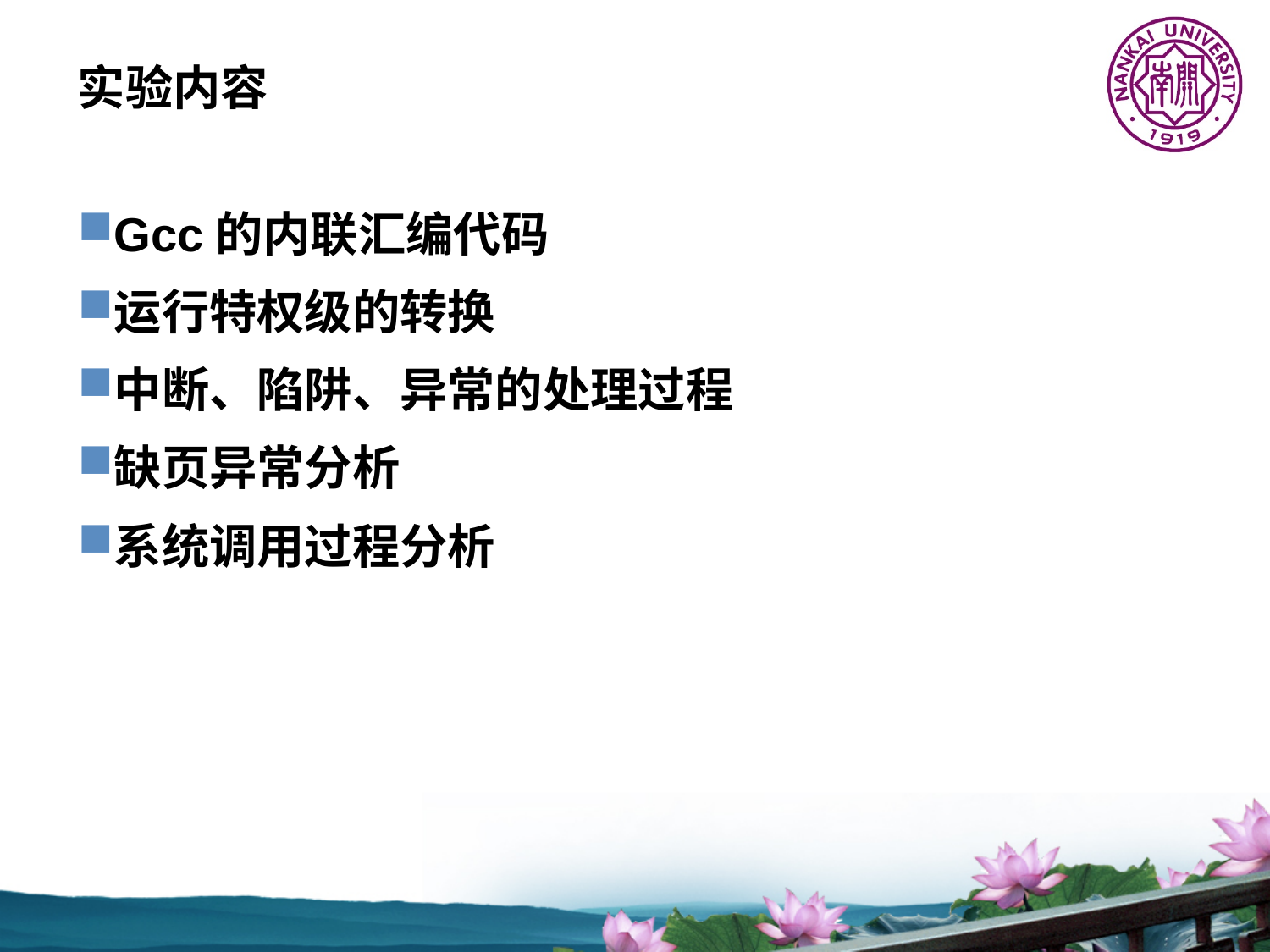

# 实验内容
Gcc的内联汇编代码
运行特权级的转换
中断、陷阱、异常的处理过程
缺页异常分析
系统调用过程分析